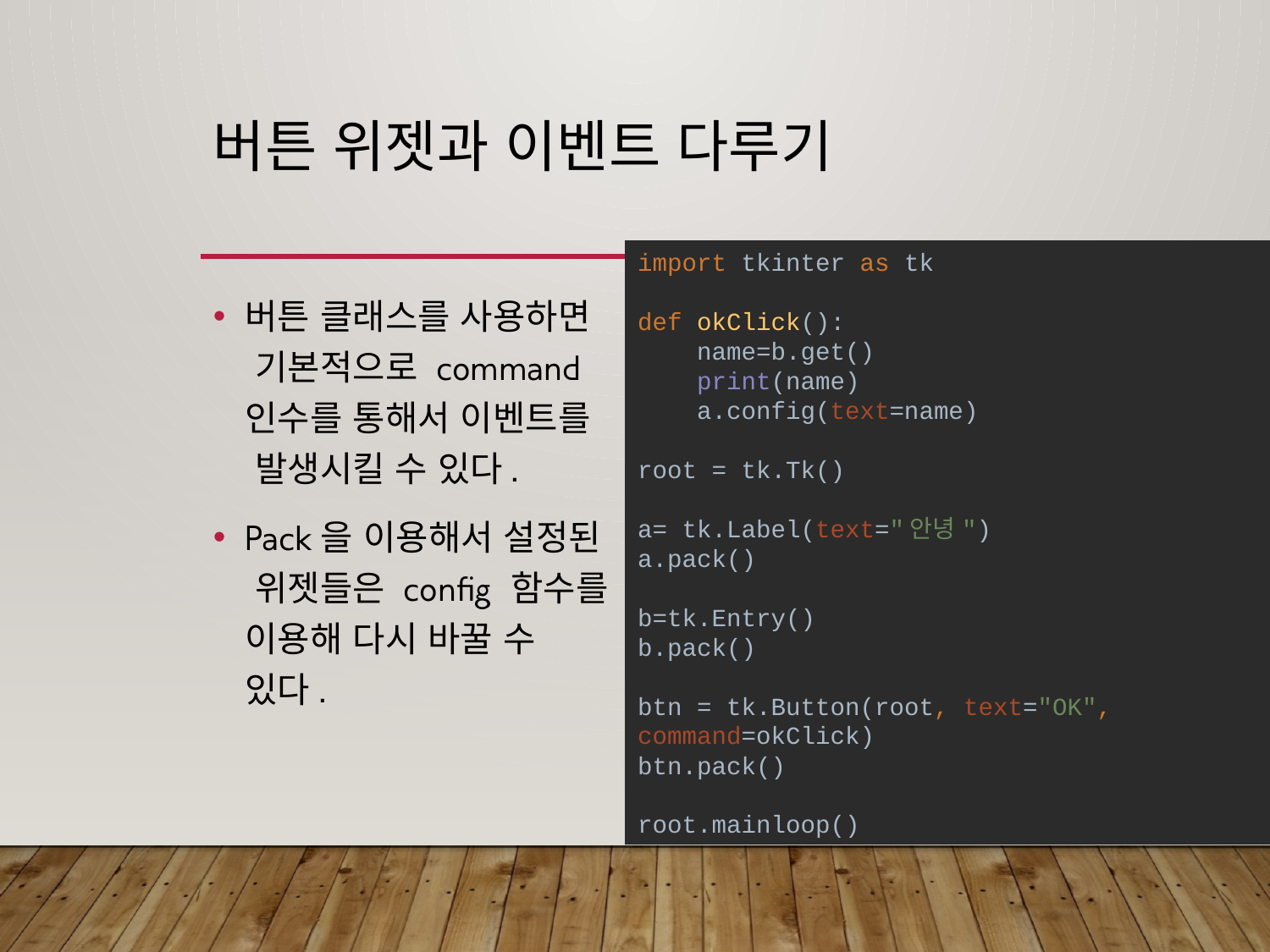

# 버튼 위젯과 이벤트 다루기
import tkinter as tk
def okClick():
    name=b.get()
    print(name)
    a.config(text=name)
root = tk.Tk()
a= tk.Label(text="안녕")
a.pack()
b=tk.Entry()
b.pack()
btn = tk.Button(root, text="OK", command=okClick)
btn.pack()
root.mainloop()
버튼 클래스를 사용하면
 기본적으로 command
인수를 통해서 이벤트를
 발생시킬 수 있다.
Pack을 이용해서 설정된
 위젯들은 config 함수를
이용해 다시 바꿀 수
있다.